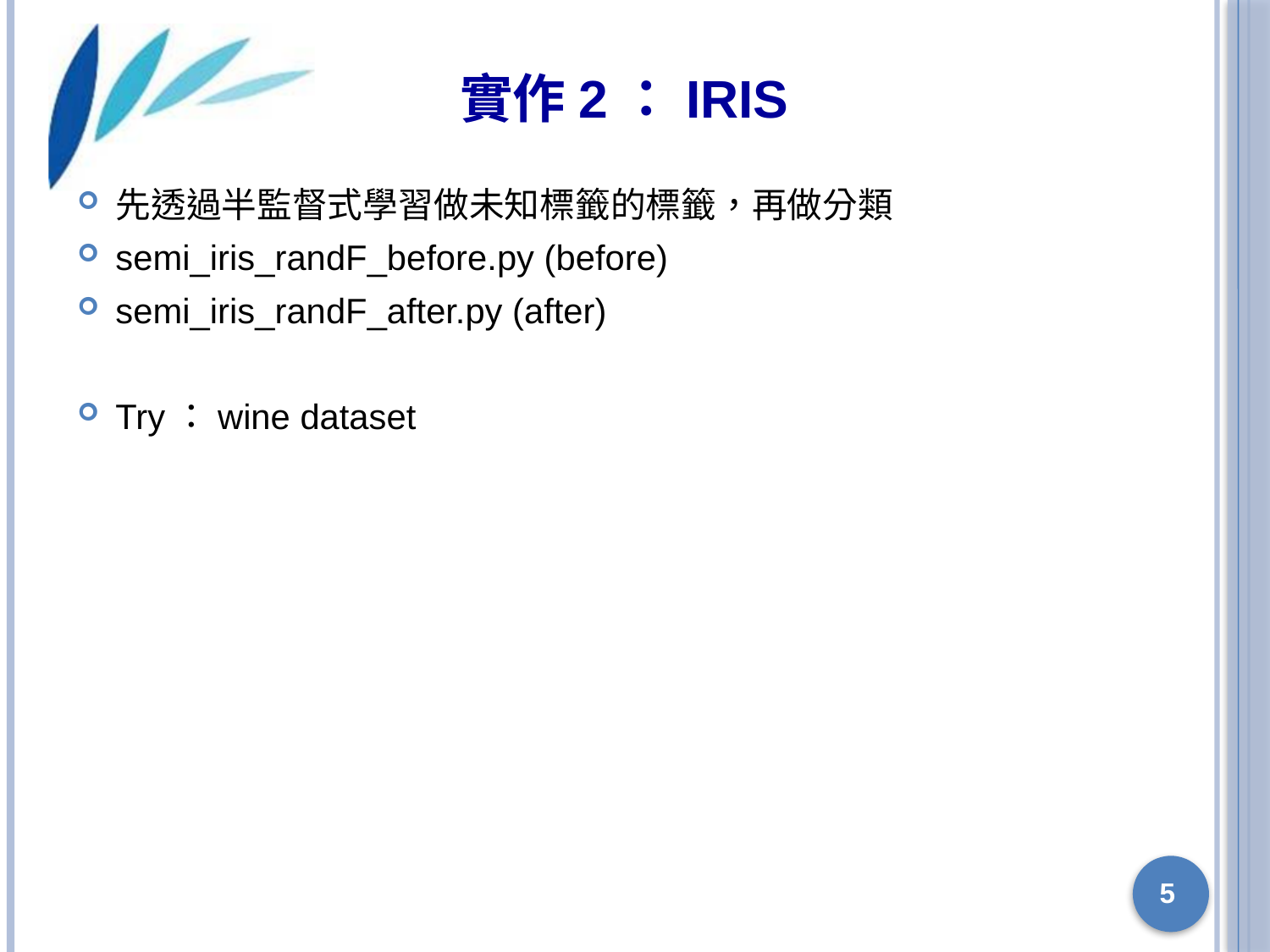

# 實作2：IRIS
先透過半監督式學習做未知標籤的標籤，再做分類
semi_iris_randF_before.py (before)
semi_iris_randF_after.py (after)

Try：wine dataset

5